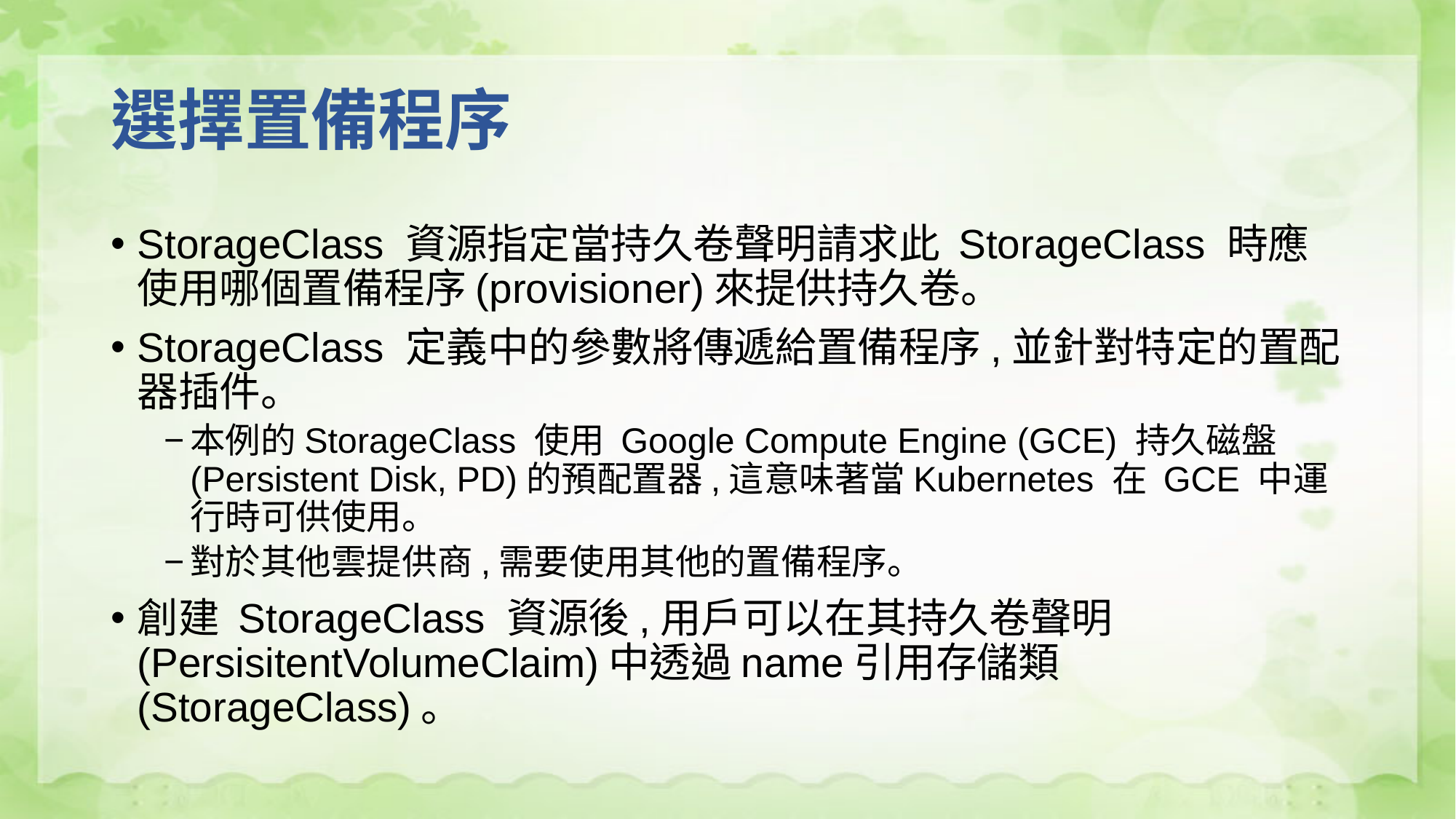

# 選擇置備程序
StorageClass 資源指定當持久卷聲明請求此 StorageClass 時應使用哪個置備程序(provisioner)來提供持久卷。
StorageClass 定義中的參數將傳遞給置備程序,並針對特定的置配器插件。
本例的StorageClass 使用 Google Compute Engine (GCE) 持久磁盤(Persistent Disk, PD)的預配置器,這意味著當Kubernetes 在 GCE 中運行時可供使用。
對於其他雲提供商,需要使用其他的置備程序。
創建 StorageClass 資源後,用戶可以在其持久卷聲明(PersisitentVolumeClaim)中透過name引用存儲類(StorageClass)。